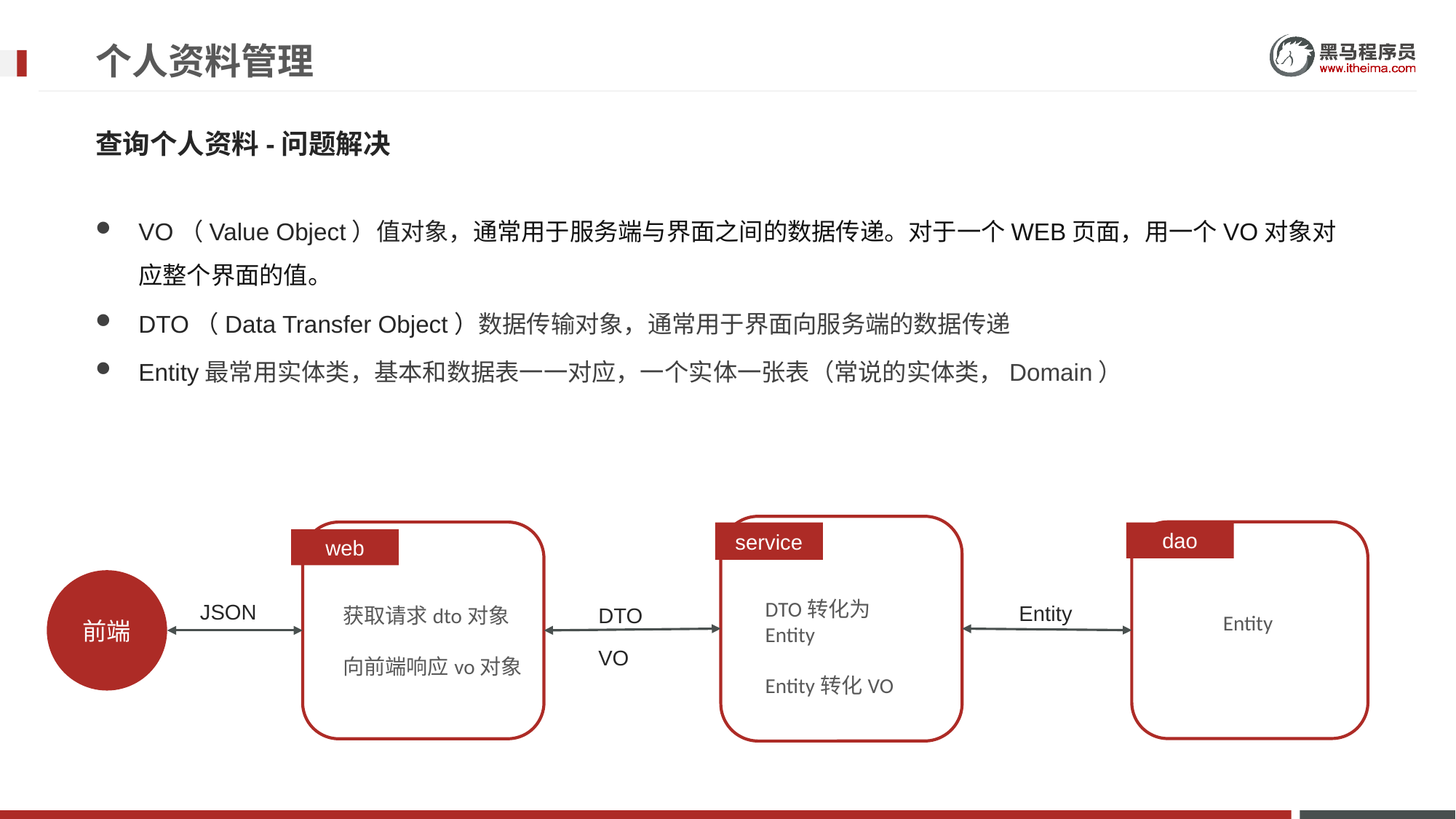

# 个人资料管理
查询个人资料-问题解决
VO（Value Object）值对象，通常用于服务端与界面之间的数据传递。对于一个WEB页面，用一个VO对象对应整个界面的值。
DTO（Data Transfer Object）数据传输对象，通常用于界面向服务端的数据传递
Entity最常用实体类，基本和数据表一一对应，一个实体一张表（常说的实体类，Domain）

service
dao
web
前端
JSON
Entity
DTO
VO

DTO转化为Entity

Entity转化VO
获取请求dto对象

向前端响应vo对象
Entity